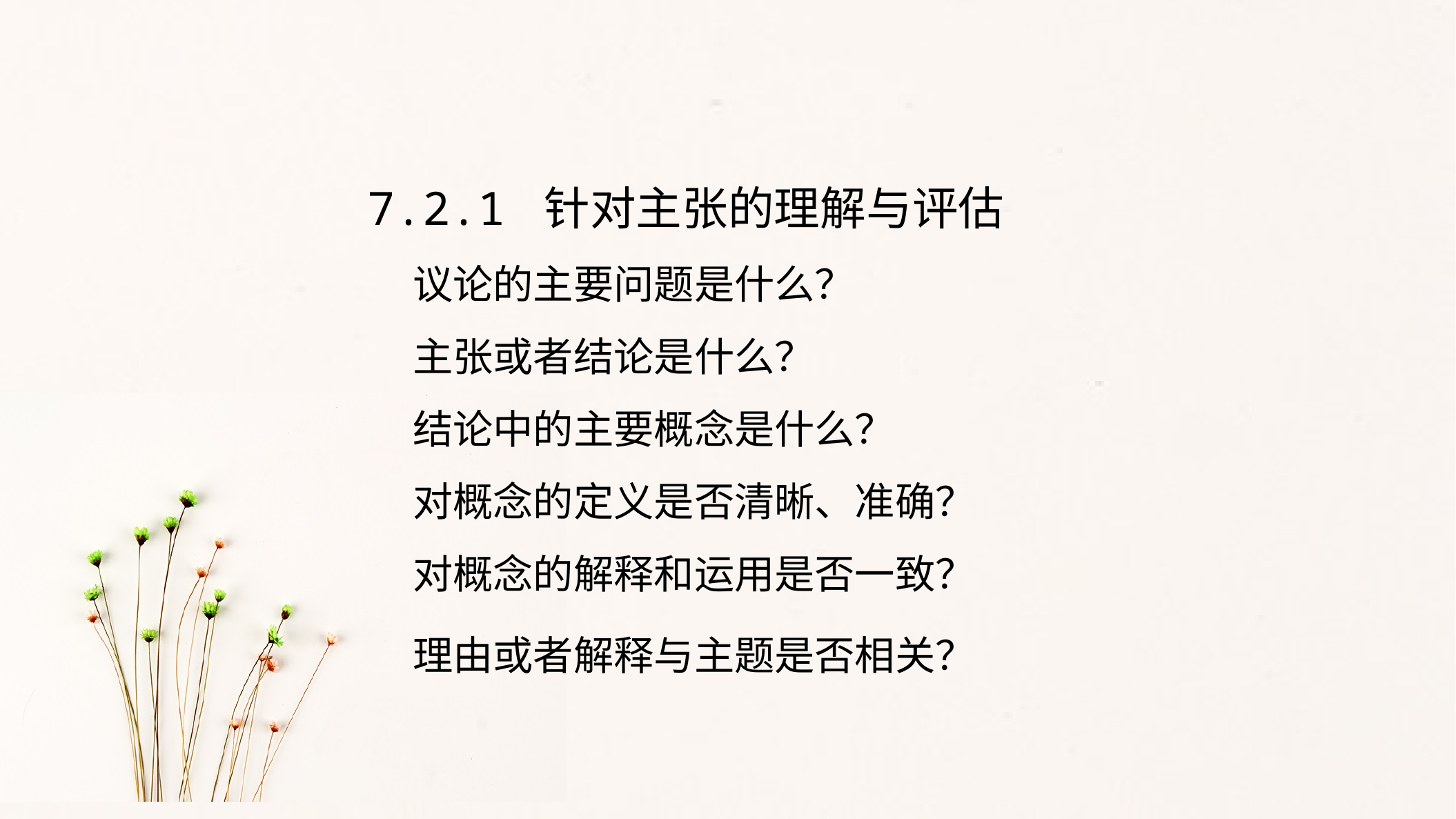

7.2.1 针对主张的理解与评估
    议论的主要问题是什么？
    主张或者结论是什么？
    结论中的主要概念是什么？
    对概念的定义是否清晰、准确？
    对概念的解释和运用是否一致？
    理由或者解释与主题是否相关？